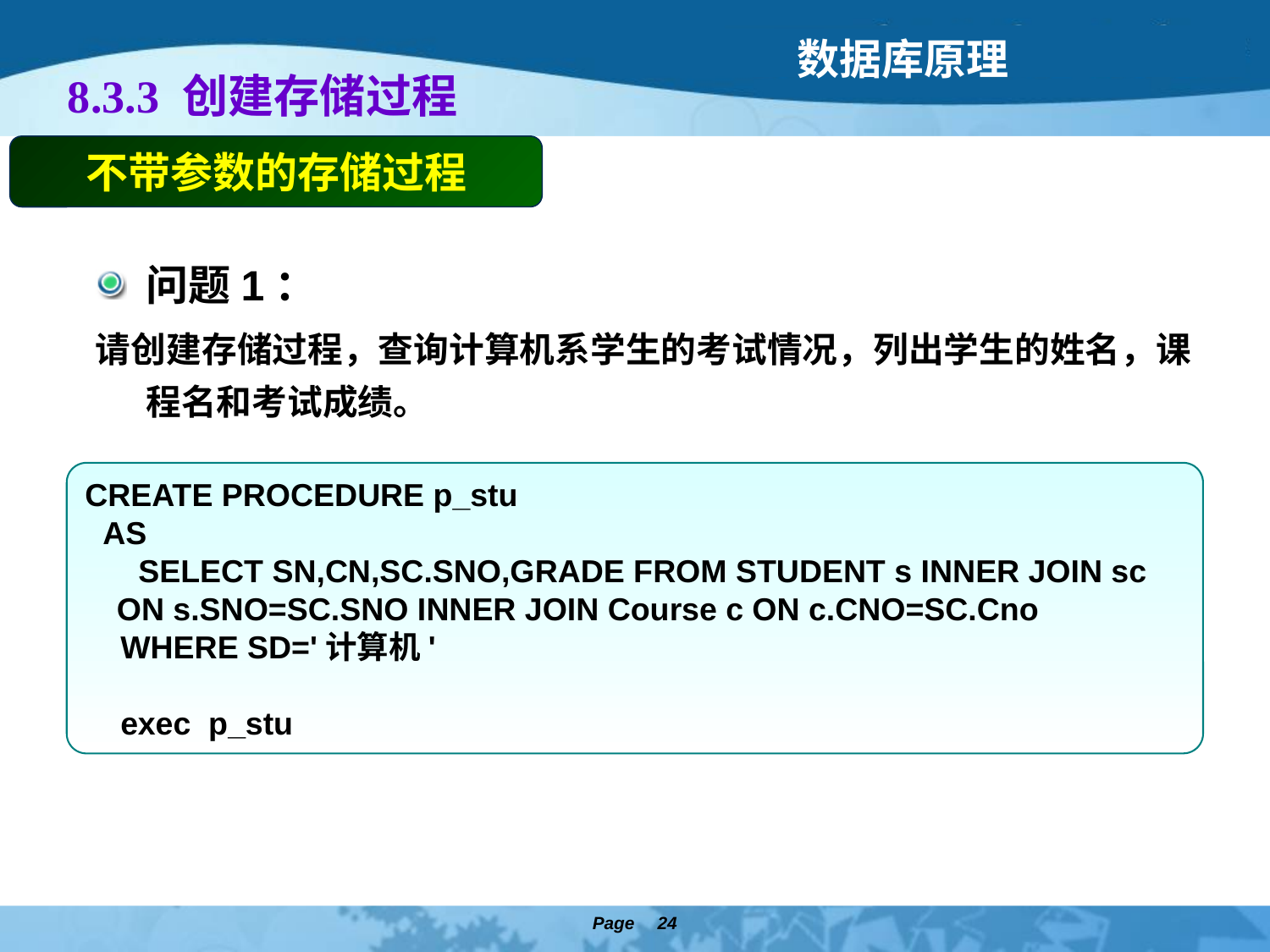

# 8.3.3 创建存储过程
不带参数的存储过程
问题1：
请创建存储过程，查询计算机系学生的考试情况，列出学生的姓名，课程名和考试成绩。
CREATE PROCEDURE p_stu
  AS
      SELECT SN,CN,SC.SNO,GRADE FROM STUDENT s INNER JOIN sc ON s.SNO=SC.SNO INNER JOIN Course c ON c.CNO=SC.Cno
    WHERE SD='计算机'

    exec  p_stu